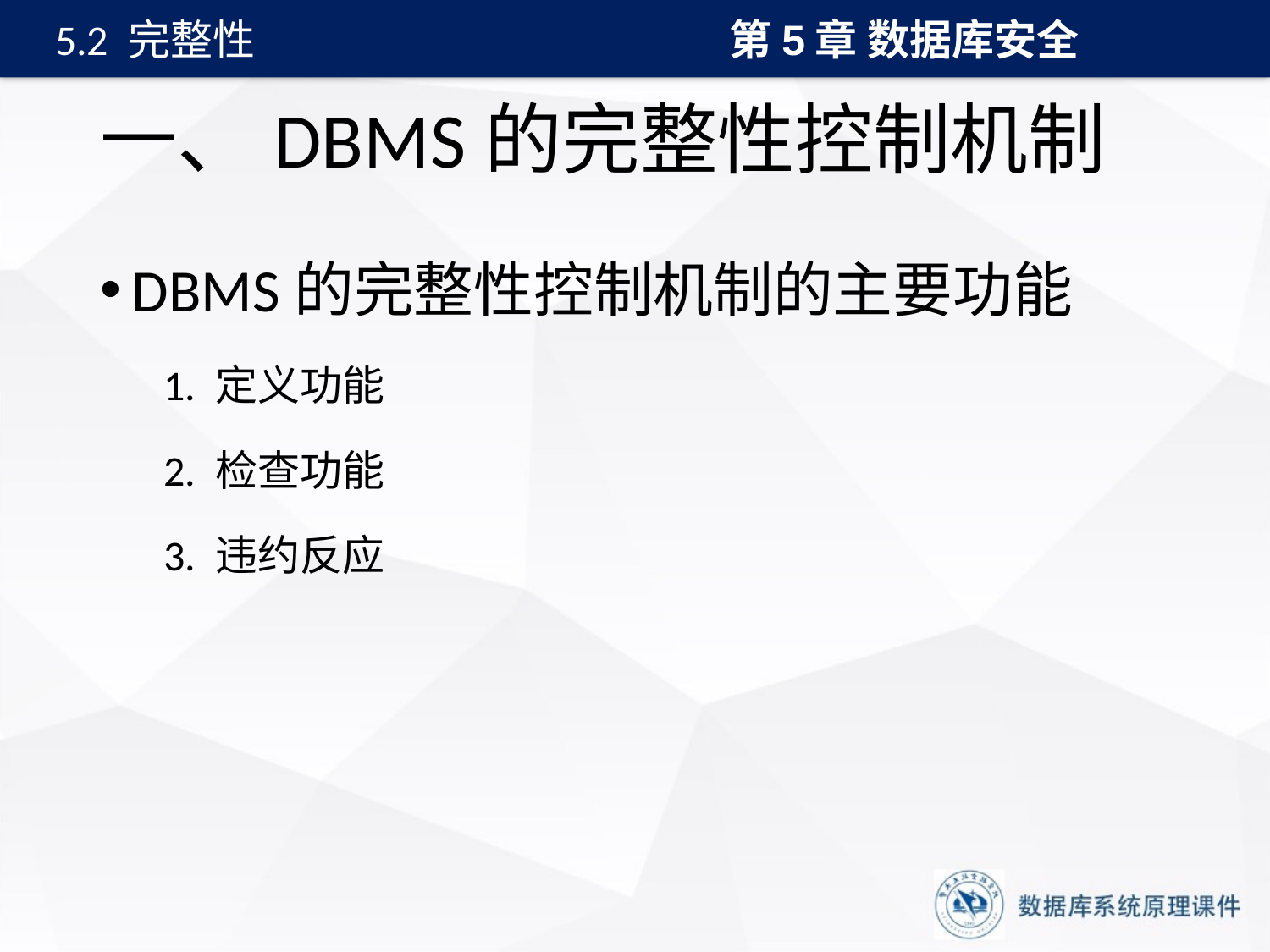

第5章 数据库安全
5.2 完整性
# 一、DBMS的完整性控制机制
DBMS的完整性控制机制的主要功能
1. 定义功能
2. 检查功能
3. 违约反应